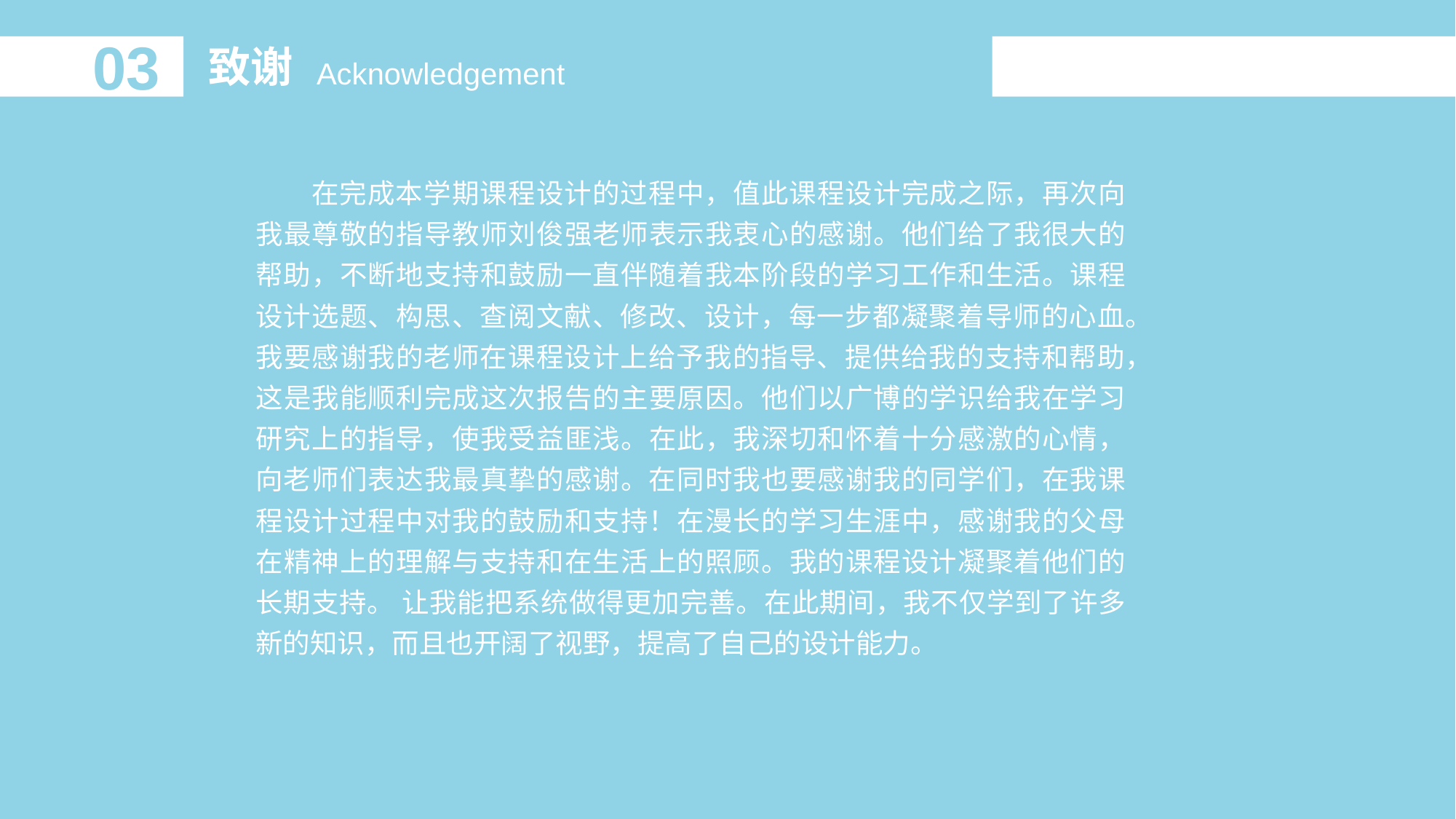

03
致谢

Acknowledgement
在完成本学期课程设计的过程中，值此课程设计完成之际，再次向我最尊敬的指导教师刘俊强老师表示我衷心的感谢。他们给了我很大的帮助，不断地支持和鼓励一直伴随着我本阶段的学习工作和生活。课程设计选题、构思、查阅文献、修改、设计，每一步都凝聚着导师的心血。我要感谢我的老师在课程设计上给予我的指导、提供给我的支持和帮助，这是我能顺利完成这次报告的主要原因。他们以广博的学识给我在学习研究上的指导，使我受益匪浅。在此，我深切和怀着十分感激的心情，向老师们表达我最真挚的感谢。在同时我也要感谢我的同学们，在我课程设计过程中对我的鼓励和支持！在漫长的学习生涯中，感谢我的父母在精神上的理解与支持和在生活上的照顾。我的课程设计凝聚着他们的长期支持。 让我能把系统做得更加完善。在此期间，我不仅学到了许多新的知识，而且也开阔了视野，提高了自己的设计能力。